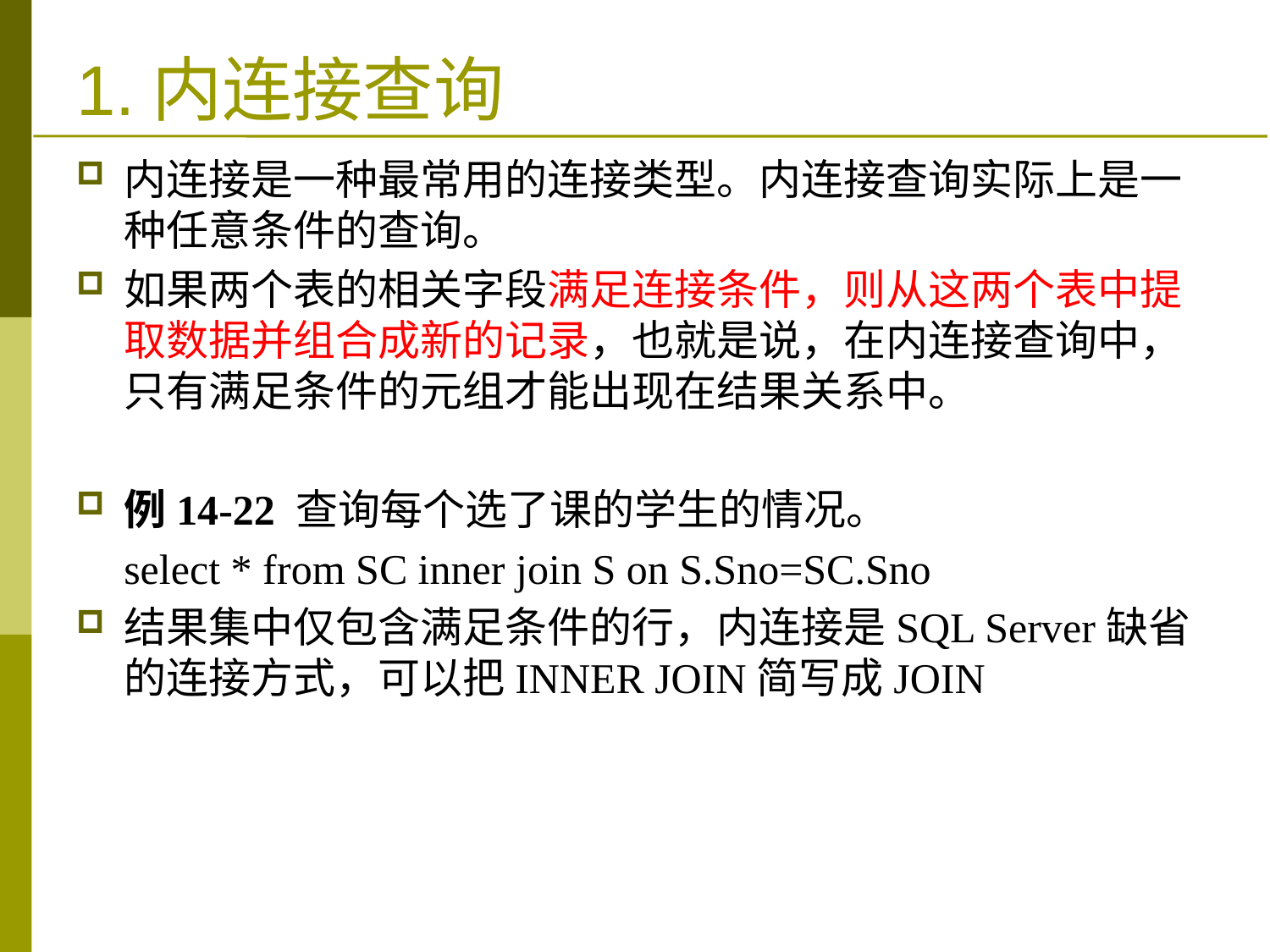

# 1.内连接查询
内连接是一种最常用的连接类型。内连接查询实际上是一种任意条件的查询。
如果两个表的相关字段满足连接条件，则从这两个表中提取数据并组合成新的记录，也就是说，在内连接查询中，只有满足条件的元组才能出现在结果关系中。

例14-22 查询每个选了课的学生的情况。
	select * from SC inner join S on S.Sno=SC.Sno
结果集中仅包含满足条件的行，内连接是SQL Server缺省的连接方式，可以把INNER JOIN简写成JOIN